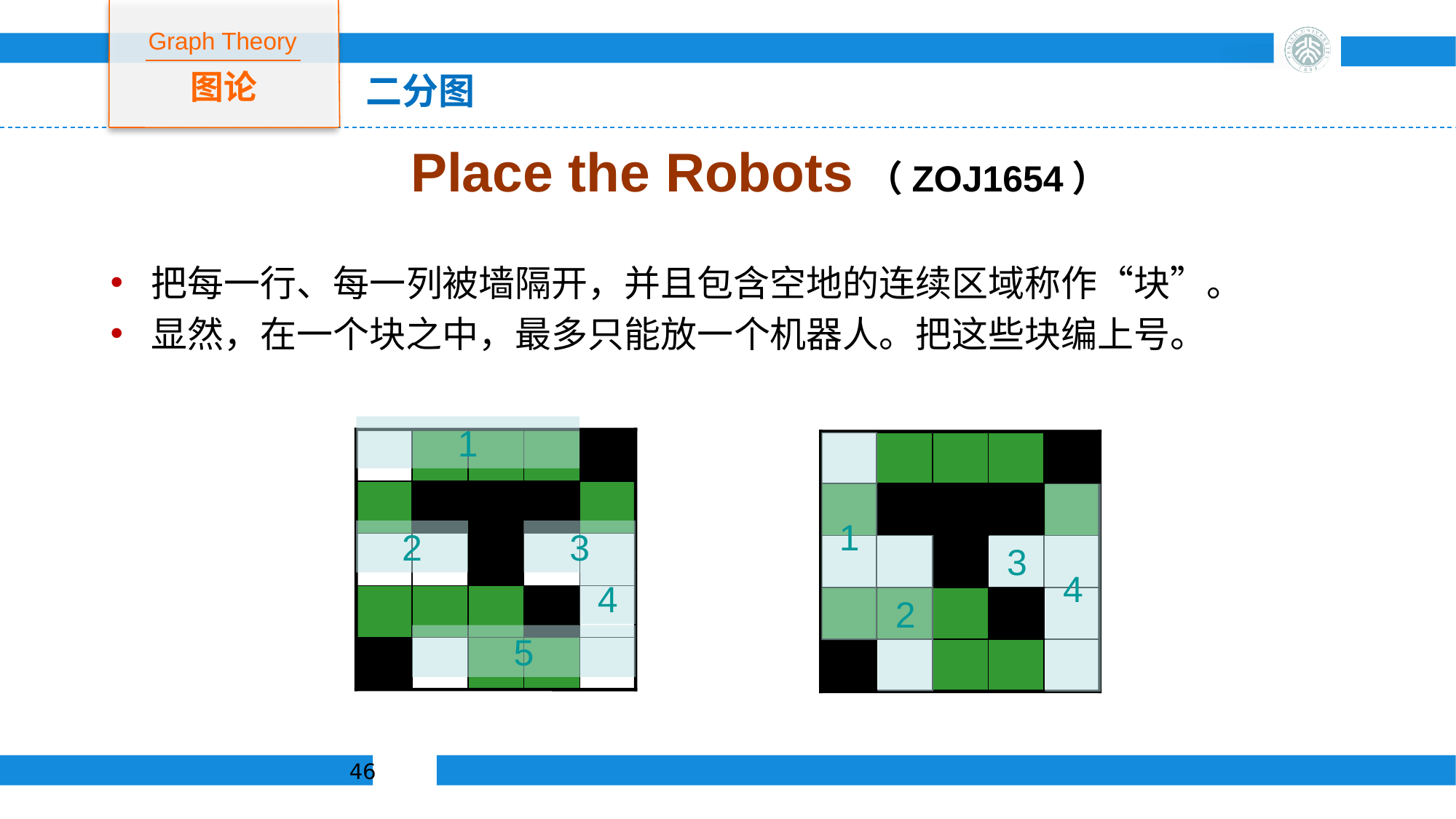

Graph Theory
图论
二分图
# Place the Robots（ZOJ1654）
把每一行、每一列被墙隔开，并且包含空地的连续区域称作“块”。
显然，在一个块之中，最多只能放一个机器人。把这些块编上号。
1

1
4
2
3
2
3
4
5